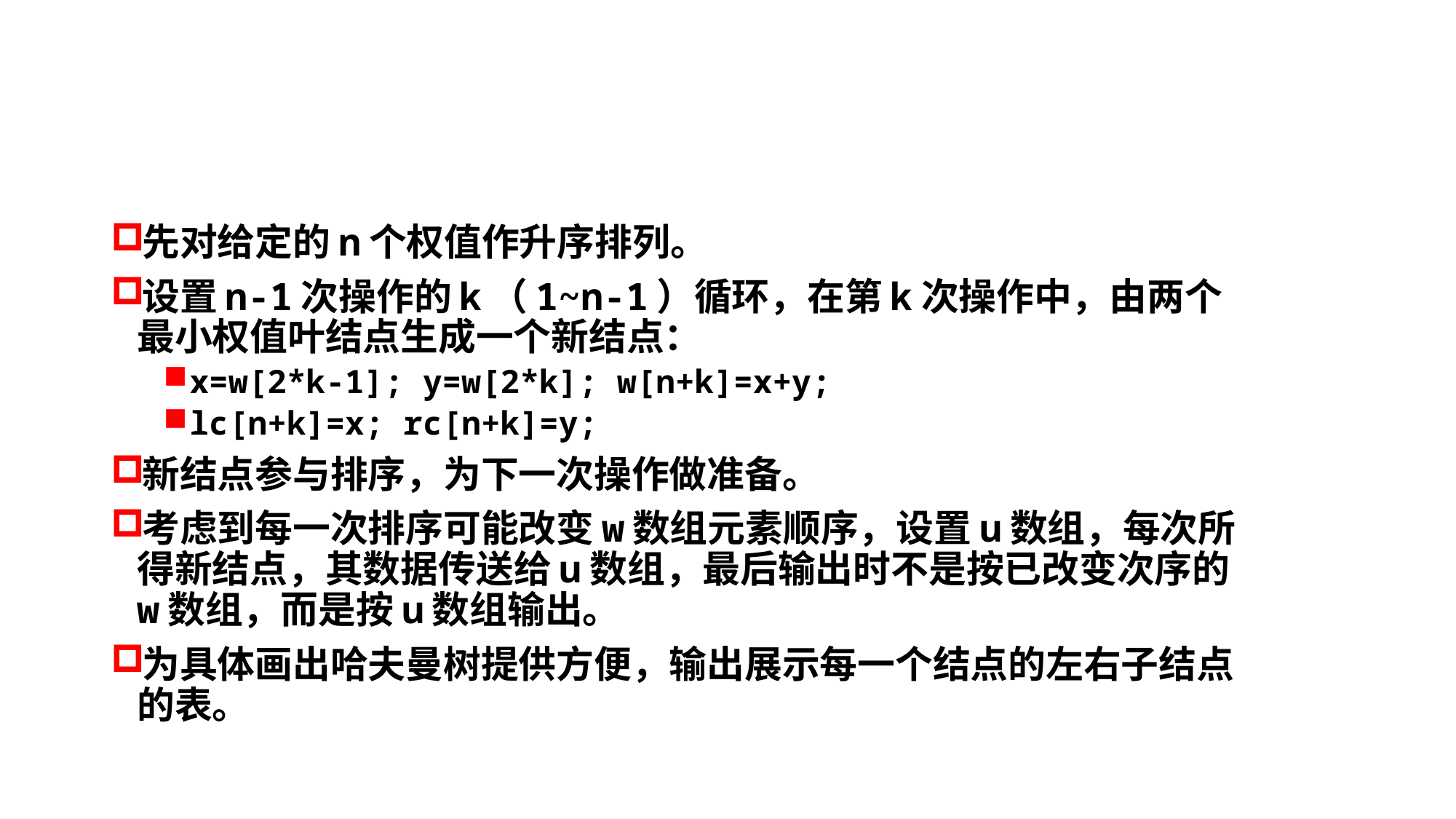

#
先对给定的n个权值作升序排列。
设置n-1次操作的k（1~n-1）循环，在第k次操作中，由两个最小权值叶结点生成一个新结点：
x=w[2*k-1]; y=w[2*k]; w[n+k]=x+y;
lc[n+k]=x; rc[n+k]=y;
新结点参与排序，为下一次操作做准备。
考虑到每一次排序可能改变w数组元素顺序，设置u数组，每次所得新结点，其数据传送给u数组，最后输出时不是按已改变次序的w数组，而是按u数组输出。
为具体画出哈夫曼树提供方便，输出展示每一个结点的左右子结点的表。